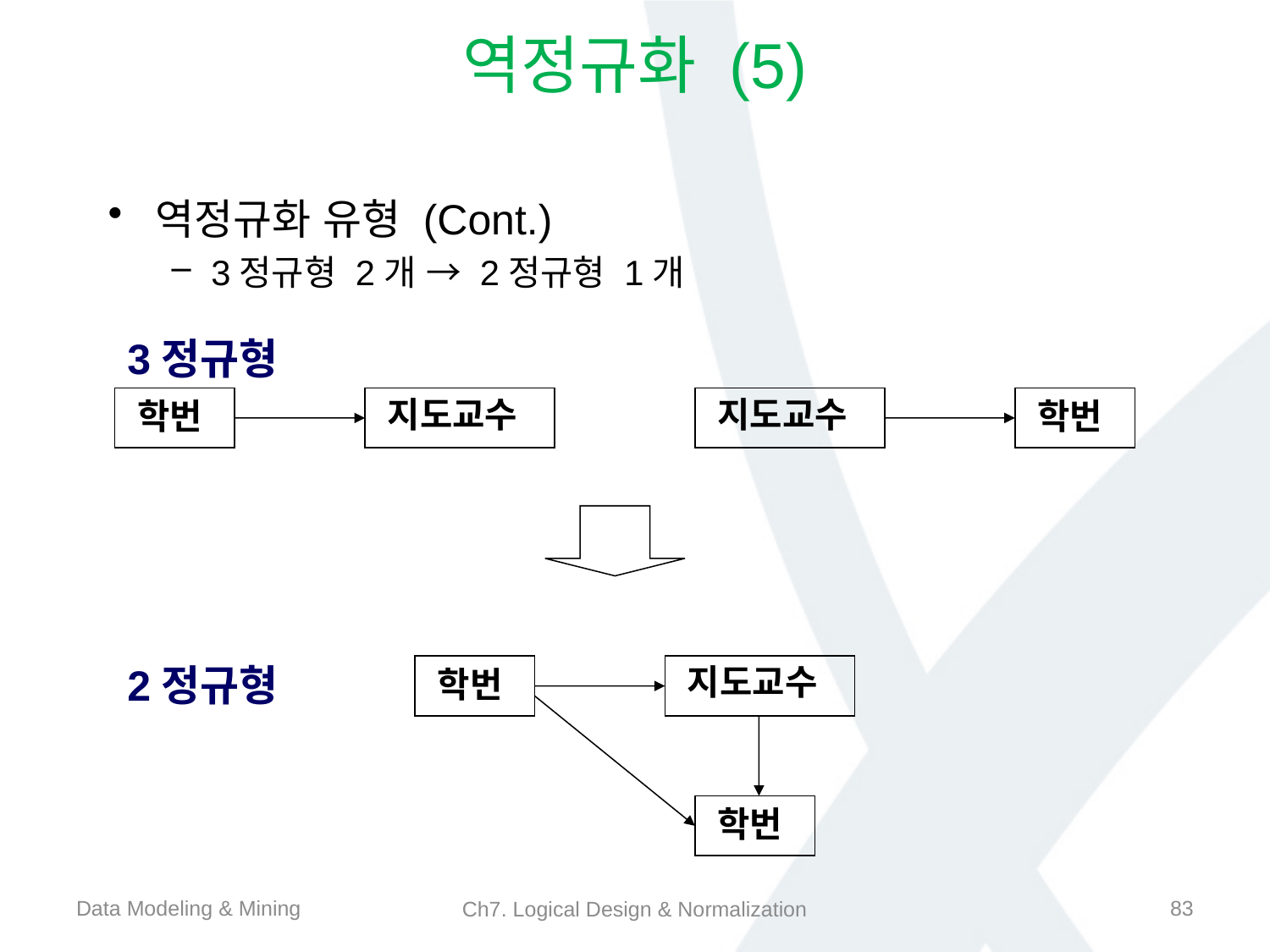

# 역정규화 (5)
역정규화 유형 (Cont.)
3정규형 2개 → 2정규형 1개

3정규형
지도교수
지도교수

학번

학번

2정규형
지도교수

학번

학번
Data Modeling & Mining
83
Ch7. Logical Design & Normalization